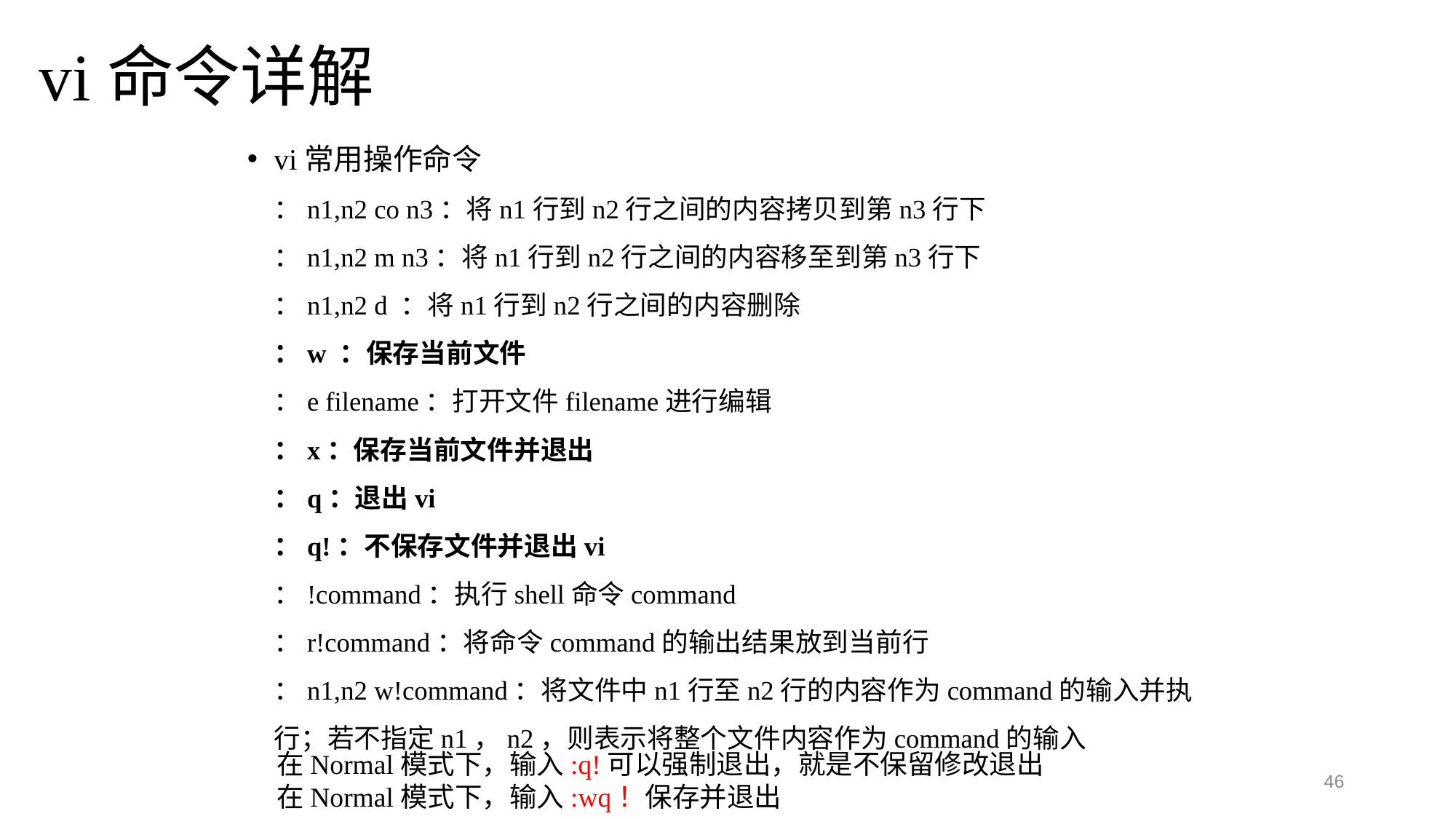

# vi命令详解
vi常用操作命令
：n1,n2 co n3：将n1行到n2行之间的内容拷贝到第n3行下
：n1,n2 m n3：将n1行到n2行之间的内容移至到第n3行下
：n1,n2 d ：将n1行到n2行之间的内容删除
：w ：保存当前文件
：e filename：打开文件filename进行编辑
：x：保存当前文件并退出
：q：退出vi
：q!：不保存文件并退出vi
：!command：执行shell命令command
：r!command：将命令command的输出结果放到当前行
：n1,n2 w!command：将文件中n1行至n2行的内容作为command的输入并执行；若不指定n1，n2，则表示将整个文件内容作为command的输入
在Normal模式下，输入:q!可以强制退出，就是不保留修改退出
在Normal模式下，输入:wq！保存并退出
46